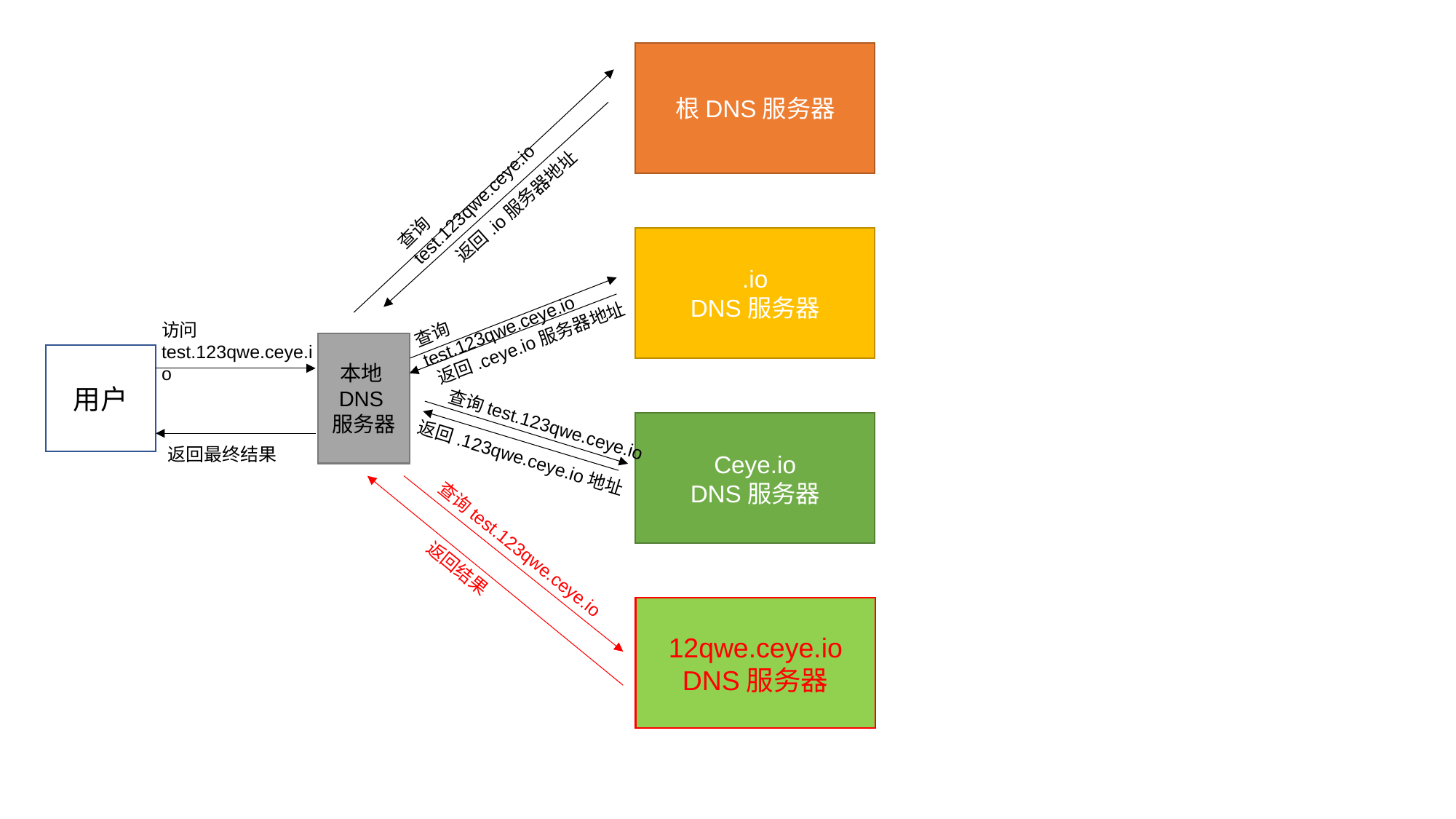

根DNS服务器
查询test.123qwe.ceye.io
返回.io服务器地址
.io
DNS服务器
查询test.123qwe.ceye.io
访问
test.123qwe.ceye.io
返回.ceye.io服务器地址
本地DNS服务器
用户
查询test.123qwe.ceye.io
Ceye.io
DNS服务器
返回最终结果
返回.123qwe.ceye.io地址
查询test.123qwe.ceye.io
返回结果
12qwe.ceye.io
DNS服务器